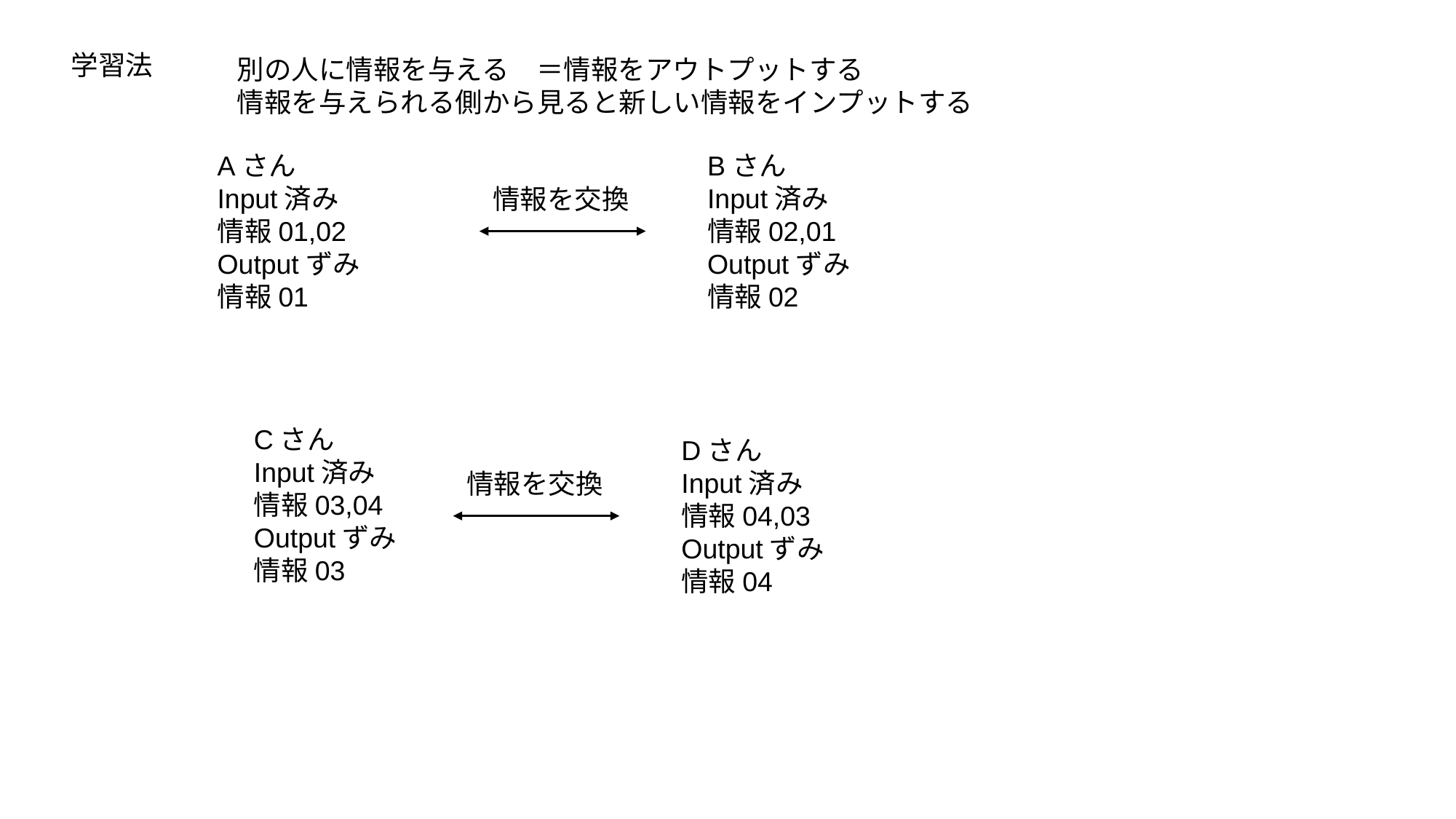

学習法
別の人に情報を与える　＝情報をアウトプットする
情報を与えられる側から見ると新しい情報をインプットする
Aさん
Input済み
情報01,02
Outputずみ
情報01
Bさん
Input済み
情報02,01
Outputずみ
情報02
情報を交換
Cさん
Input済み
情報03,04
Outputずみ
情報03
Dさん
Input済み
情報04,03
Outputずみ
情報04
情報を交換